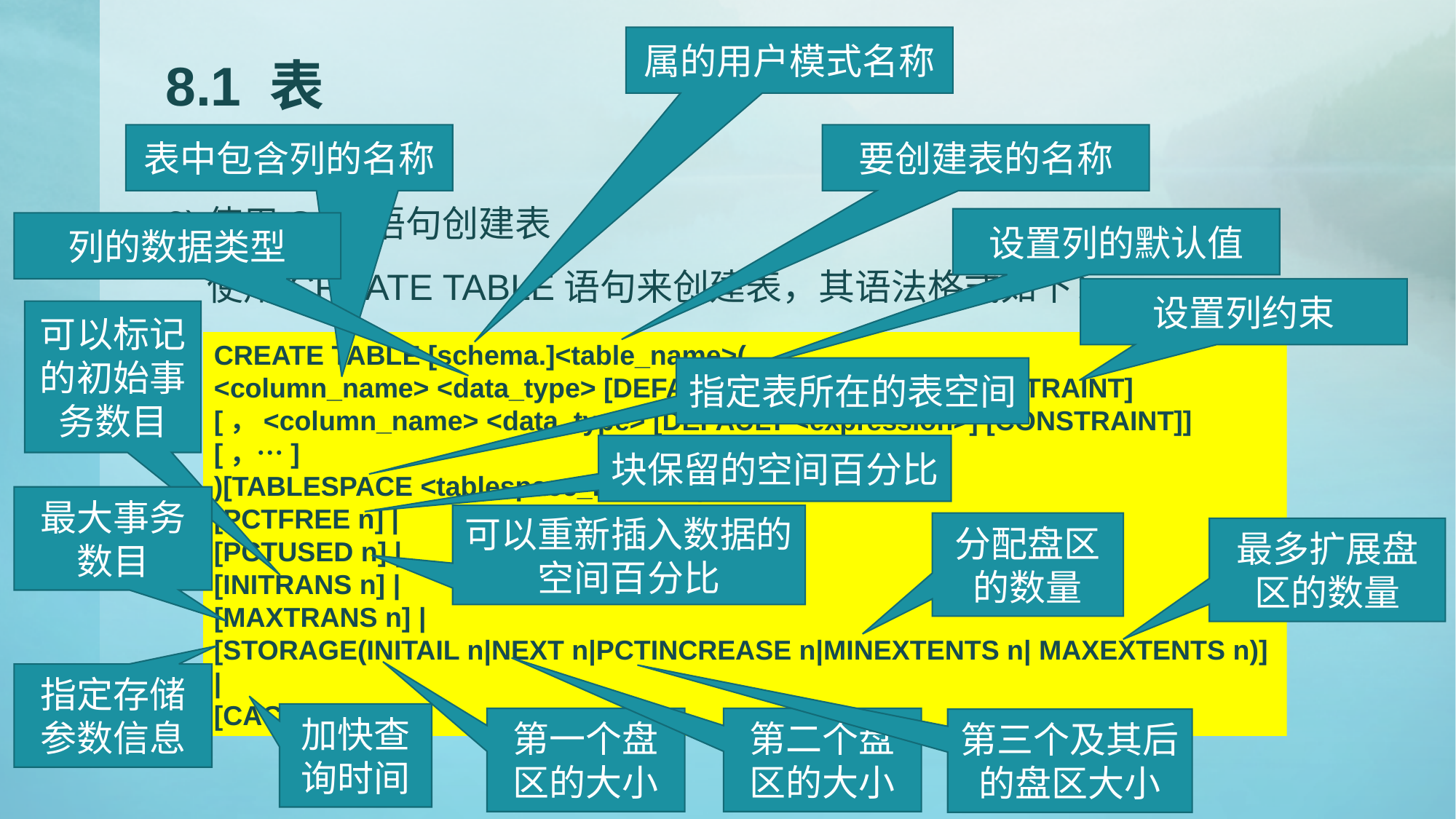

属的用户模式名称
# 8.1 表 8.1.2创建表
表中包含列的名称
要创建表的名称
2)使用SQL语句创建表
    使用CREATE TABLE语句来创建表，其语法格式如下：
设置列的默认值
列的数据类型
设置列约束
可以标记的初始事务数目
CREATE TABLE [schema.]<table_name>(
<column_name> <data_type> [DEFAULT <expression>] [CONSTRAINT]
[，<column_name> <data_type> [DEFAULT <expression>] [CONSTRAINT]]
[，…]
)[TABLESPACE <tablespace_name>] |
[PCTFREE n] |
[PCTUSED n] |
[INITRANS n] |
[MAXTRANS n] |
[STORAGE(INITAIL n|NEXT n|PCTINCREASE n|MINEXTENTS n| MAXEXTENTS n)] |
[CACHE]；
指定表所在的表空间
块保留的空间百分比
最大事务数目
可以重新插入数据的空间百分比
分配盘区的数量
最多扩展盘区的数量
指定存储参数信息
加快查询时间
第一个盘区的大小
第二个盘区的大小
第三个及其后的盘区大小